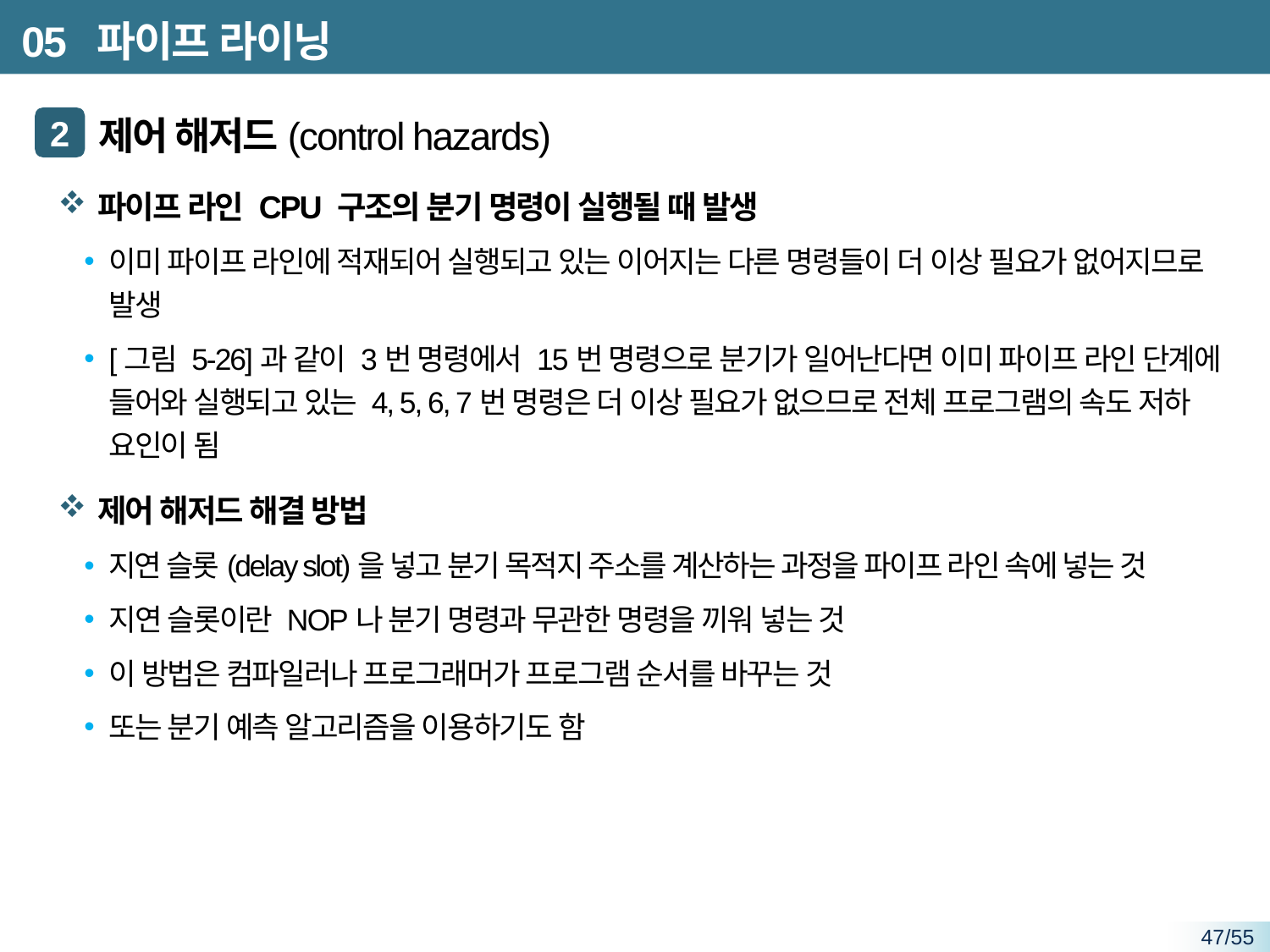

# 05  파이프 라이닝
      제어 해저드(control hazards)
파이프 라인 CPU 구조의 분기 명령이 실행될 때 발생
이미 파이프 라인에 적재되어 실행되고 있는 이어지는 다른 명령들이 더 이상 필요가 없어지므로 발생
[그림 5-26]과 같이 3번 명령에서 15번 명령으로 분기가 일어난다면 이미 파이프 라인 단계에 들어와 실행되고 있는 4, 5, 6, 7번 명령은 더 이상 필요가 없으므로 전체 프로그램의 속도 저하 요인이 됨
제어 해저드 해결 방법
지연 슬롯(delay slot)을 넣고 분기 목적지 주소를 계산하는 과정을 파이프 라인 속에 넣는 것
지연 슬롯이란 NOP나 분기 명령과 무관한 명령을 끼워 넣는 것
이 방법은 컴파일러나 프로그래머가 프로그램 순서를 바꾸는 것
또는 분기 예측 알고리즘을 이용하기도 함
2